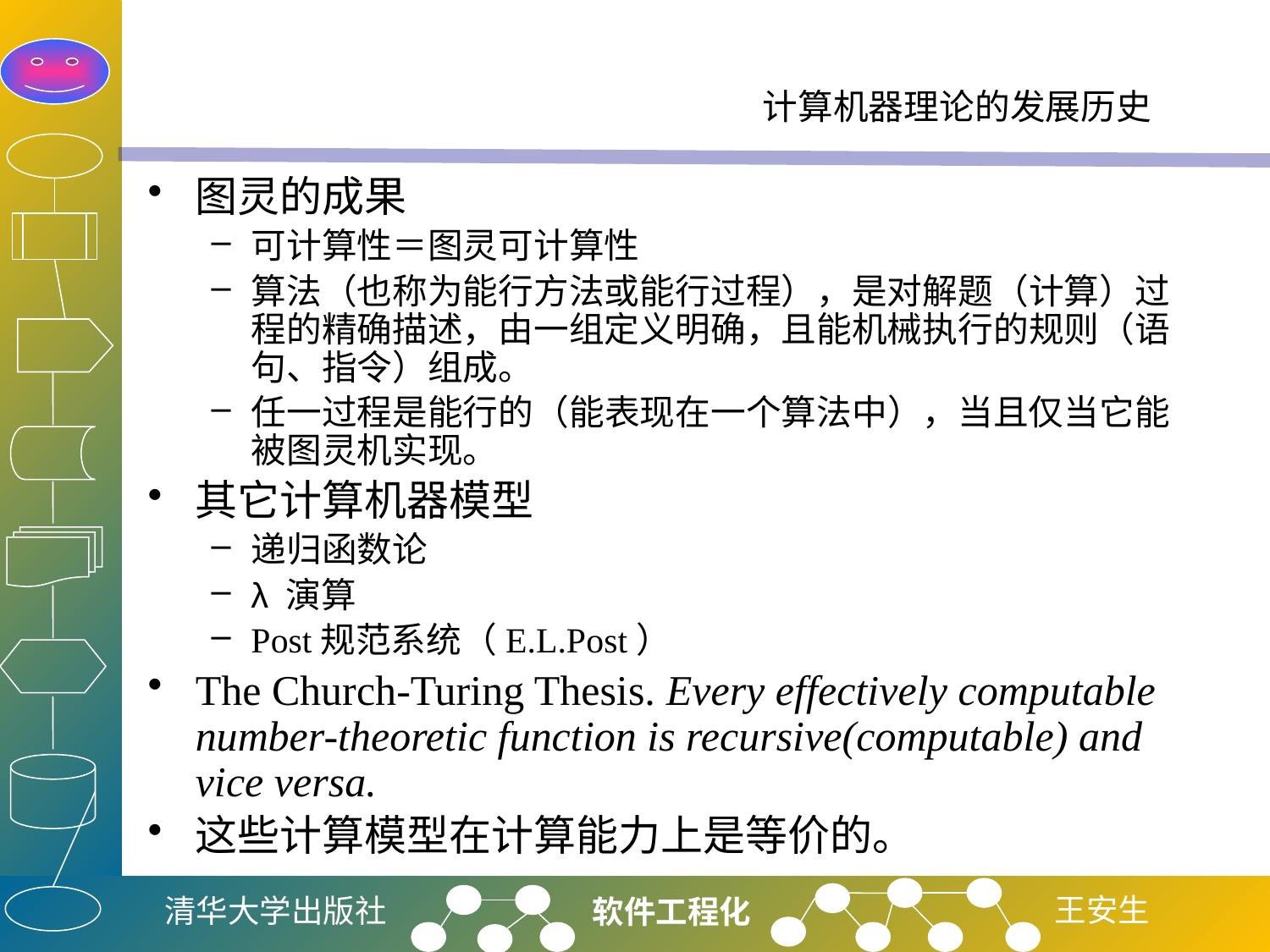

# 计算机器理论的发展历史
图灵的成果
可计算性＝图灵可计算性
算法（也称为能行方法或能行过程），是对解题（计算）过程的精确描述，由一组定义明确，且能机械执行的规则（语句、指令）组成。
任一过程是能行的（能表现在一个算法中），当且仅当它能被图灵机实现。
其它计算机器模型
递归函数论
λ 演算
Post规范系统（E.L.Post）
The Church-Turing Thesis. Every effectively computable number-theoretic function is recursive(computable) and vice versa.
这些计算模型在计算能力上是等价的。